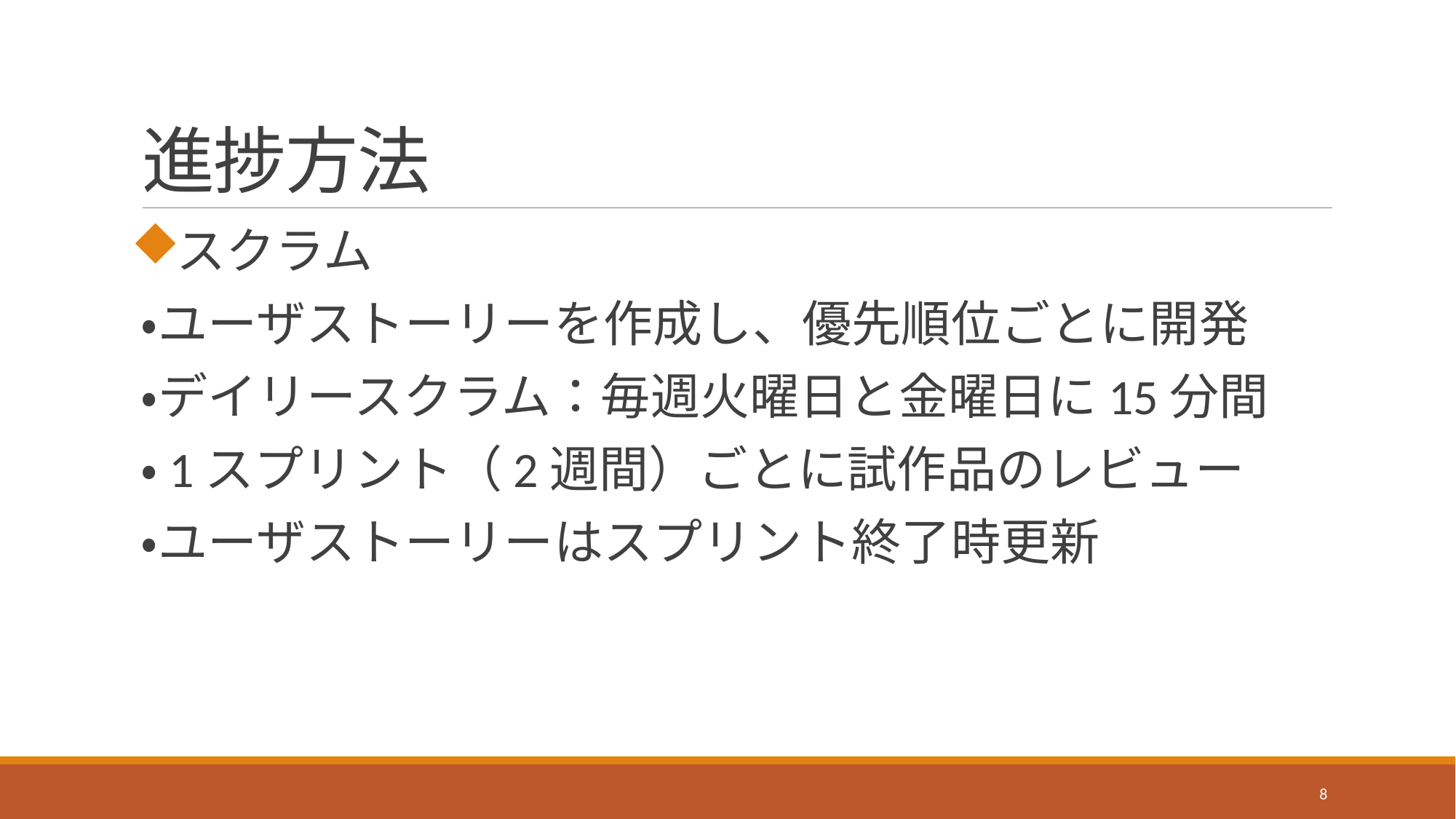

# 進捗方法
スクラム
・ユーザストーリーを作成し、優先順位ごとに開発
・デイリースクラム：毎週火曜日と金曜日に15分間
・1スプリント（2週間）ごとに試作品のレビュー
・ユーザストーリーはスプリント終了時更新
8